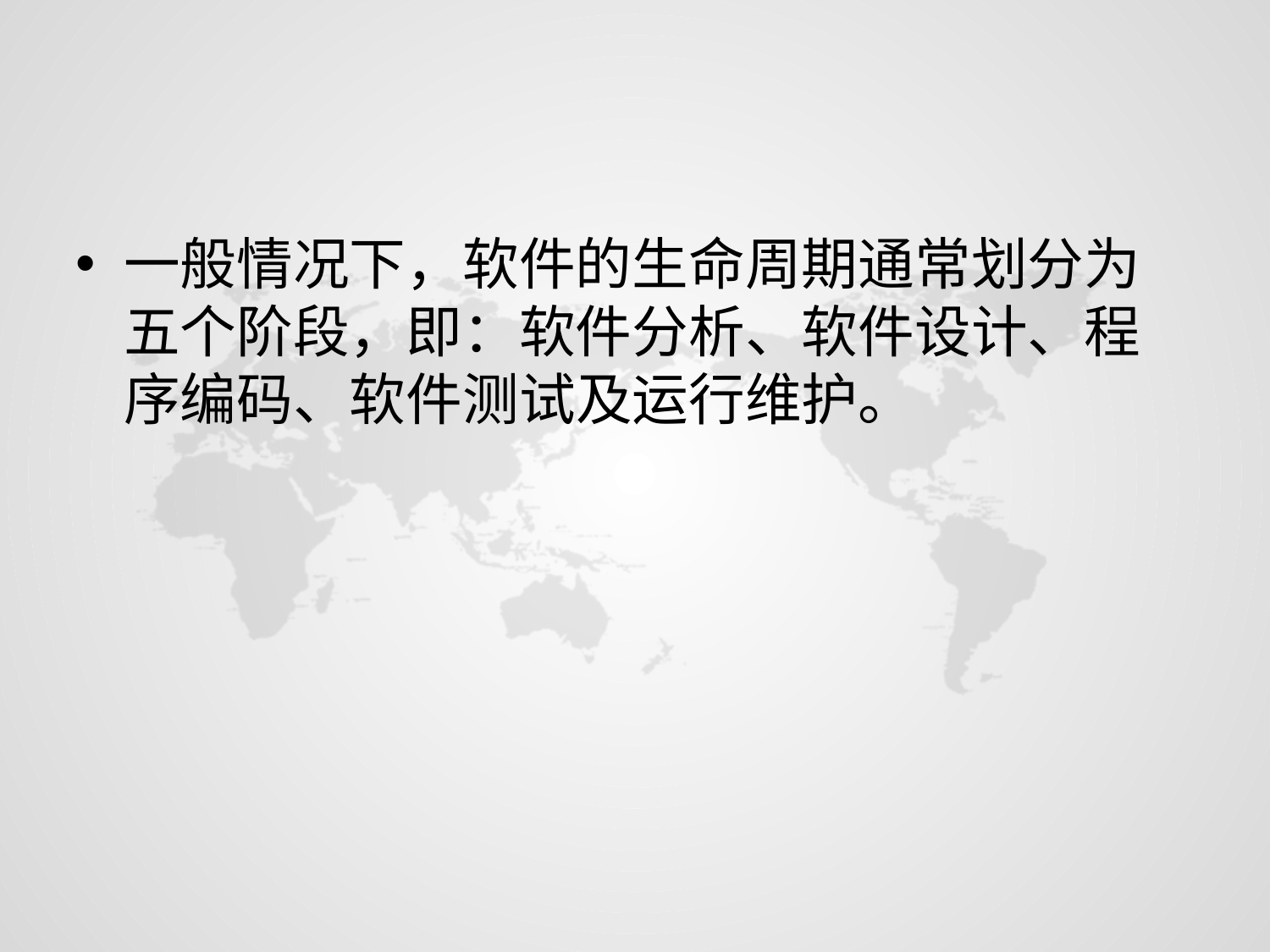

#
一般情况下，软件的生命周期通常划分为五个阶段，即：软件分析、软件设计、程序编码、软件测试及运行维护。